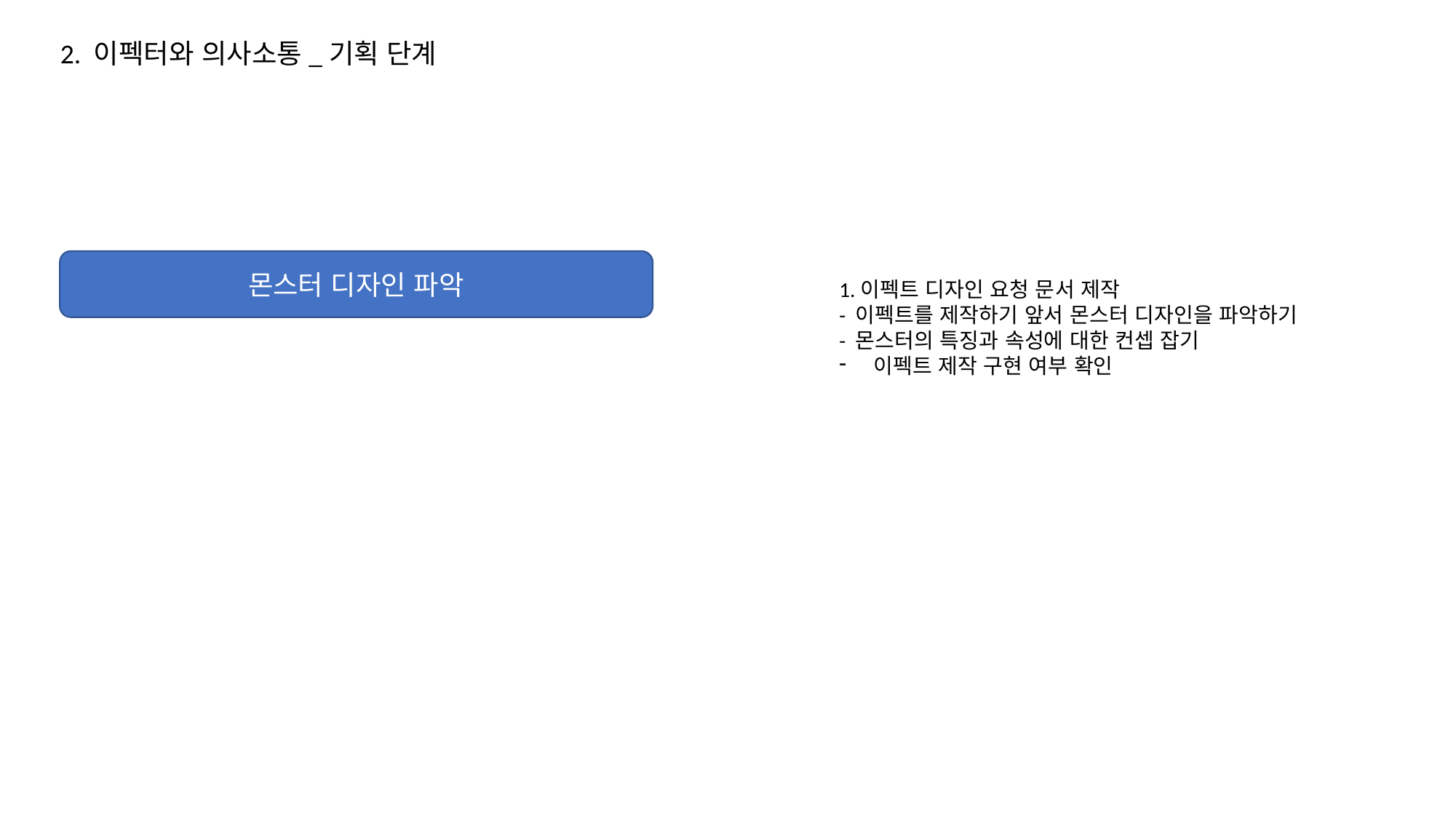

2. 이펙터와 의사소통_기획 단계
몬스터 디자인 파악
1.이펙트 디자인 요청 문서 제작
- 이펙트를 제작하기 앞서 몬스터 디자인을 파악하기
- 몬스터의 특징과 속성에 대한 컨셉 잡기
이펙트 제작 구현 여부 확인